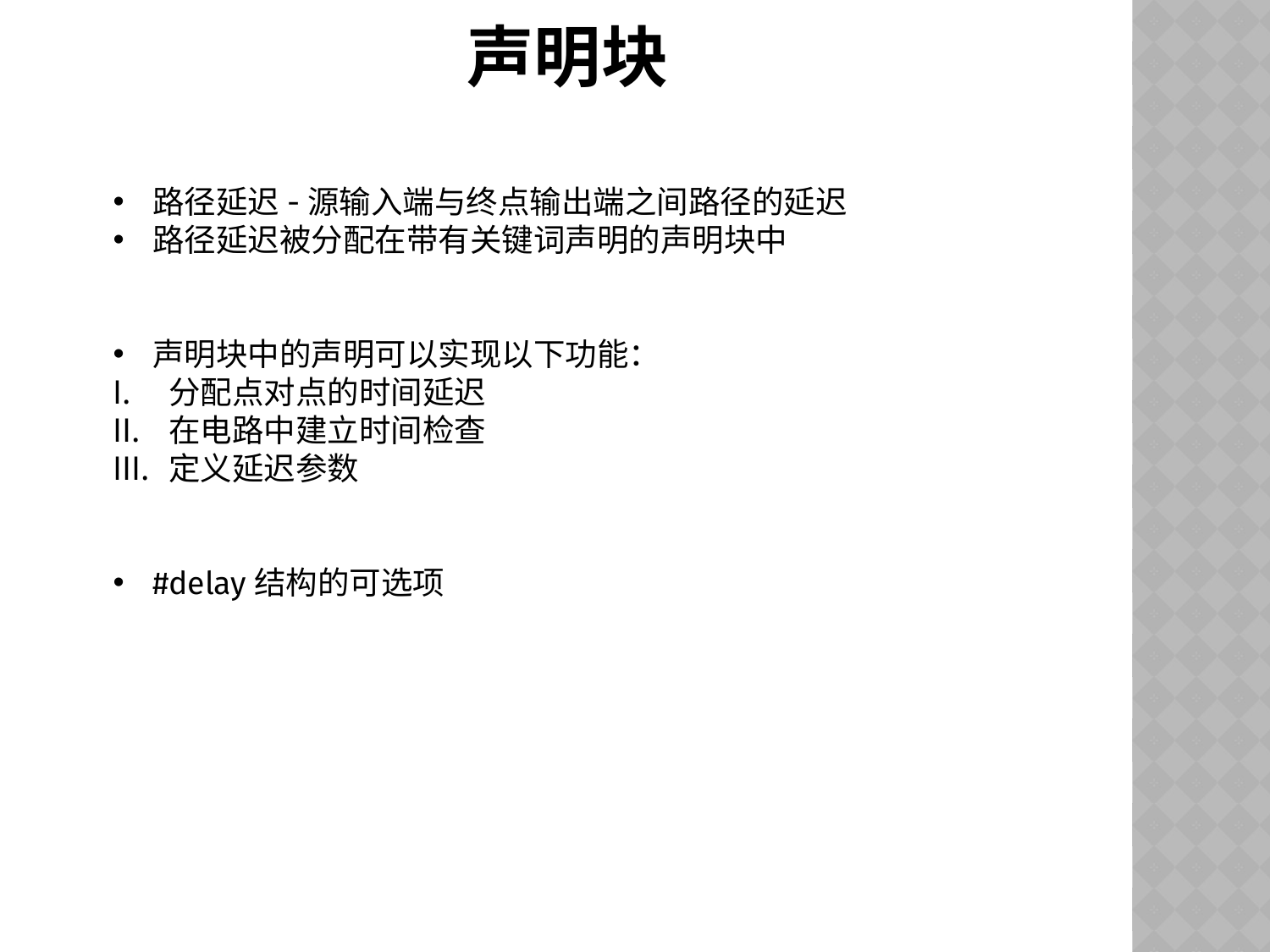

# 声明块
路径延迟-源输入端与终点输出端之间路径的延迟
路径延迟被分配在带有关键词声明的声明块中

声明块中的声明可以实现以下功能：
分配点对点的时间延迟
在电路中建立时间检查
定义延迟参数

#delay结构的可选项